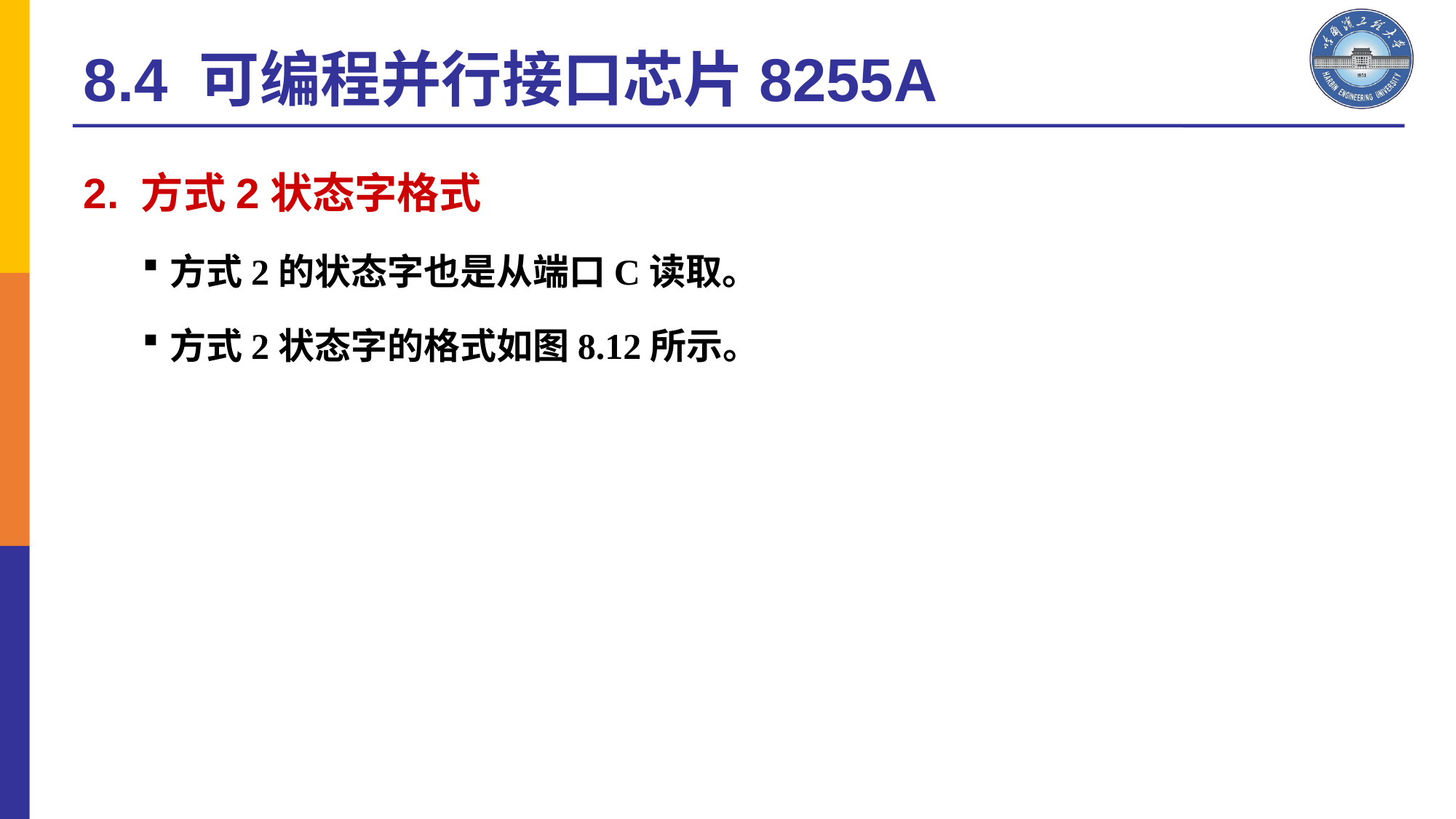

8.4 可编程并行接口芯片8255A
2. 方式2状态字格式
方式2的状态字也是从端口C读取。
方式2状态字的格式如图8.12所示。